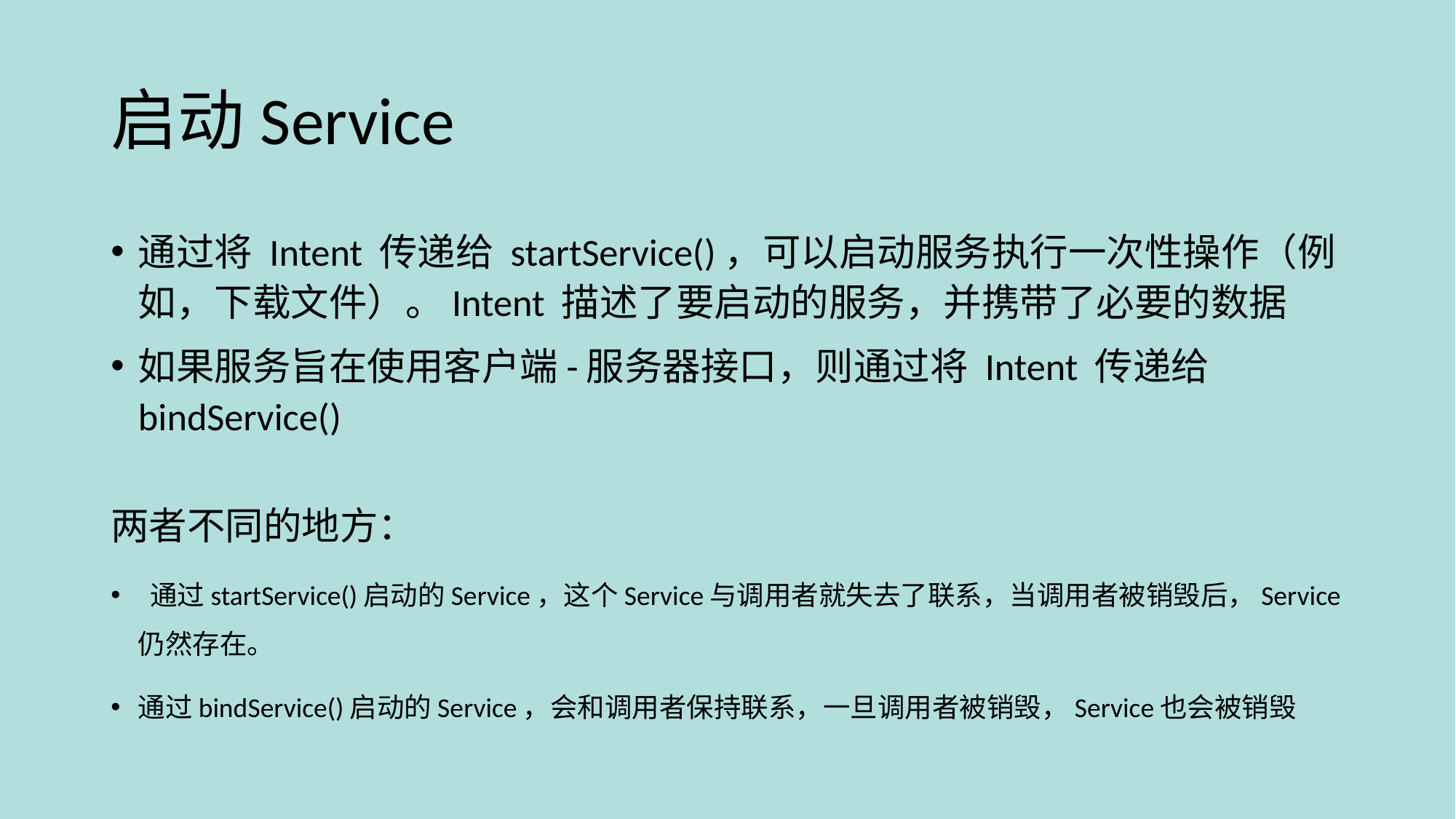

# 启动Service
通过将 Intent 传递给 startService()，可以启动服务执行一次性操作（例如，下载文件）。Intent 描述了要启动的服务，并携带了必要的数据
如果服务旨在使用客户端-服务器接口，则通过将 Intent 传递给 bindService()

两者不同的地方：
 通过startService()启动的Service，这个Service与调用者就失去了联系，当调用者被销毁后，Service仍然存在。
通过bindService()启动的Service，会和调用者保持联系，一旦调用者被销毁，Service也会被销毁